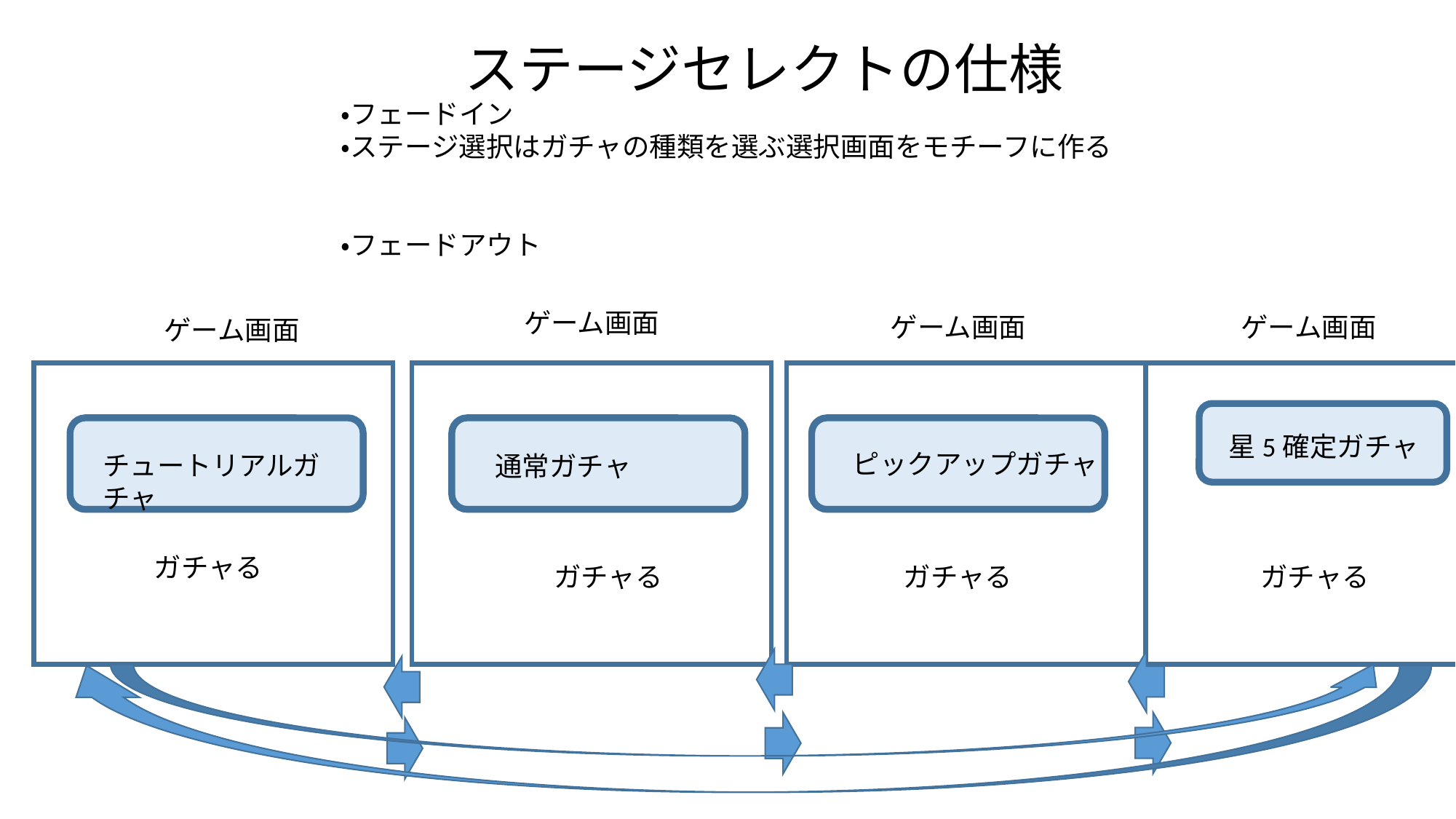

ステージセレクトの仕様
・フェードイン
・ステージ選択はガチャの種類を選ぶ選択画面をモチーフに作る

・フェードアウト
ゲーム画面
ゲーム画面
ゲーム画面
ゲーム画面

星5確定ガチャ

チュートリアルガチャ

通常ガチャ

ピックアップガチャ
ガチャる
ガチャる
ガチャる
ガチャる